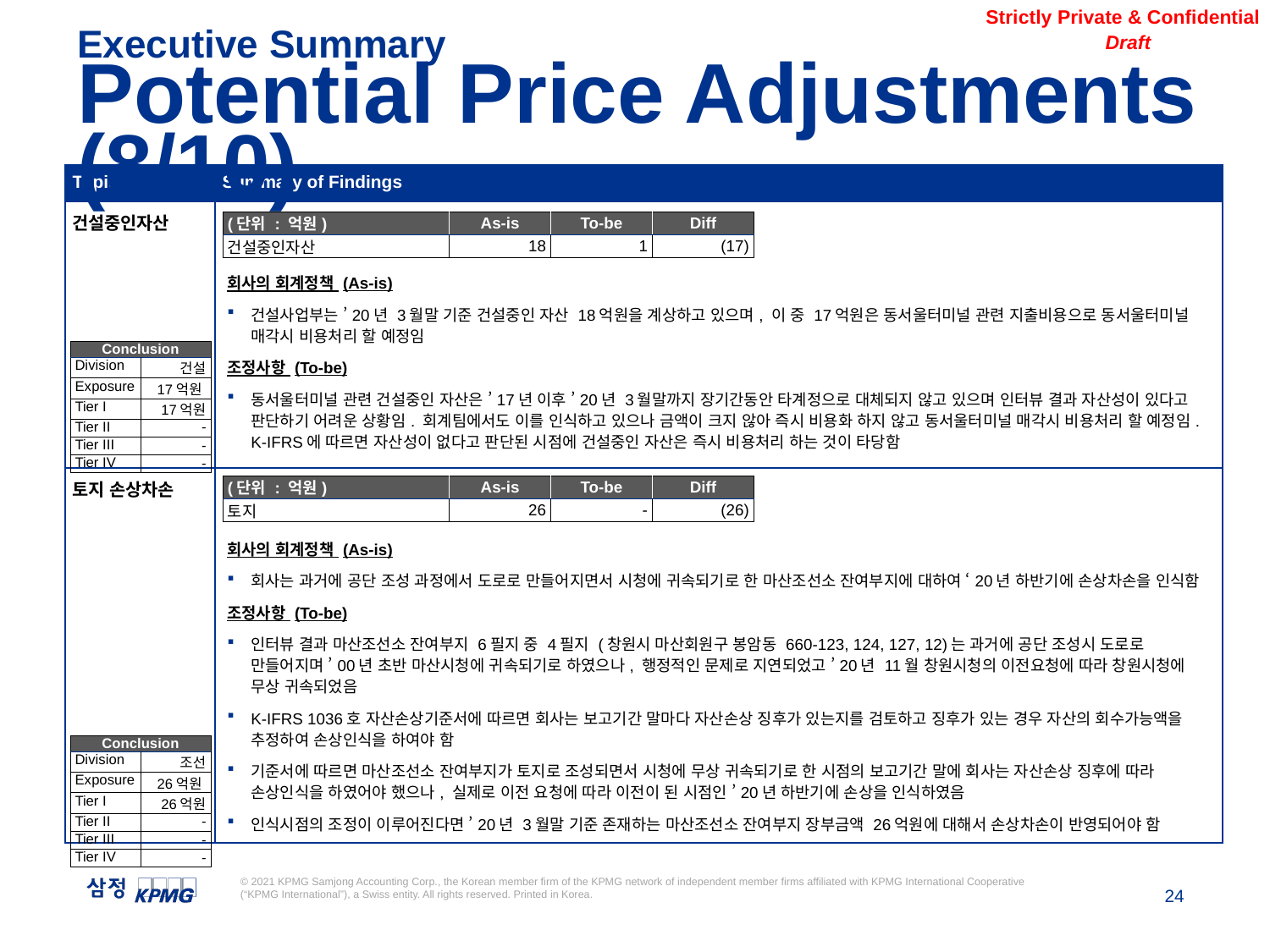

Executive Summary
Potential Price Adjustments (8/10)
| Topic | Summary of Findings |
| --- | --- |
| 건설중인자산 | 회사의 회계정책 (As-is) 건설사업부는 ’20년 3월말 기준 건설중인 자산 18억원을 계상하고 있으며, 이 중 17억원은 동서울터미널 관련 지출비용으로 동서울터미널 매각시 비용처리 할 예정임 조정사항 (To-be) 동서울터미널 관련 건설중인 자산은 ’17년 이후 ’20년 3월말까지 장기간동안 타계정으로 대체되지 않고 있으며 인터뷰 결과 자산성이 있다고 판단하기 어려운 상황임. 회계팀에서도 이를 인식하고 있으나 금액이 크지 않아 즉시 비용화 하지 않고 동서울터미널 매각시 비용처리 할 예정임. K-IFRS에 따르면 자산성이 없다고 판단된 시점에 건설중인 자산은 즉시 비용처리 하는 것이 타당함 |
| 토지 손상차손 | 회사의 회계정책 (As-is) 회사는 과거에 공단 조성 과정에서 도로로 만들어지면서 시청에 귀속되기로 한 마산조선소 잔여부지에 대하여 ‘20년 하반기에 손상차손을 인식함 조정사항 (To-be) 인터뷰 결과 마산조선소 잔여부지 6필지 중 4필지 (창원시 마산회원구 봉암동 660-123, 124, 127, 12)는 과거에 공단 조성시 도로로 만들어지며 ’00년 초반 마산시청에 귀속되기로 하였으나, 행정적인 문제로 지연되었고 ’20년 11월 창원시청의 이전요청에 따라 창원시청에 무상 귀속되었음 K-IFRS 1036호 자산손상기준서에 따르면 회사는 보고기간 말마다 자산손상 징후가 있는지를 검토하고 징후가 있는 경우 자산의 회수가능액을 추정하여 손상인식을 하여야 함 기준서에 따르면 마산조선소 잔여부지가 토지로 조성되면서 시청에 무상 귀속되기로 한 시점의 보고기간 말에 회사는 자산손상 징후에 따라 손상인식을 하였어야 했으나, 실제로 이전 요청에 따라 이전이 된 시점인 ’20년 하반기에 손상을 인식하였음 인식시점의 조정이 이루어진다면 ’20년 3월말 기준 존재하는 마산조선소 잔여부지 장부금액 26억원에 대해서 손상차손이 반영되어야 함 |
| (단위 : 억원) | As-is | To-be | Diff |
| --- | --- | --- | --- |
| 건설중인자산 | 18 | 1 | (17) |
| Conclusion |  |
| --- | --- |
| Division | 건설 |
| Exposure | 17억원 |
| Tier I | 17억원 |
| Tier II | - |
| Tier III | - |
| Tier IV | - |
| (단위 : 억원) | As-is | To-be | Diff |
| --- | --- | --- | --- |
| 토지 | 26 | - | (26) |
| Conclusion |  |
| --- | --- |
| Division | 조선 |
| Exposure | 26억원 |
| Tier I | 26억원 |
| Tier II | - |
| Tier III | - |
| Tier IV | - |